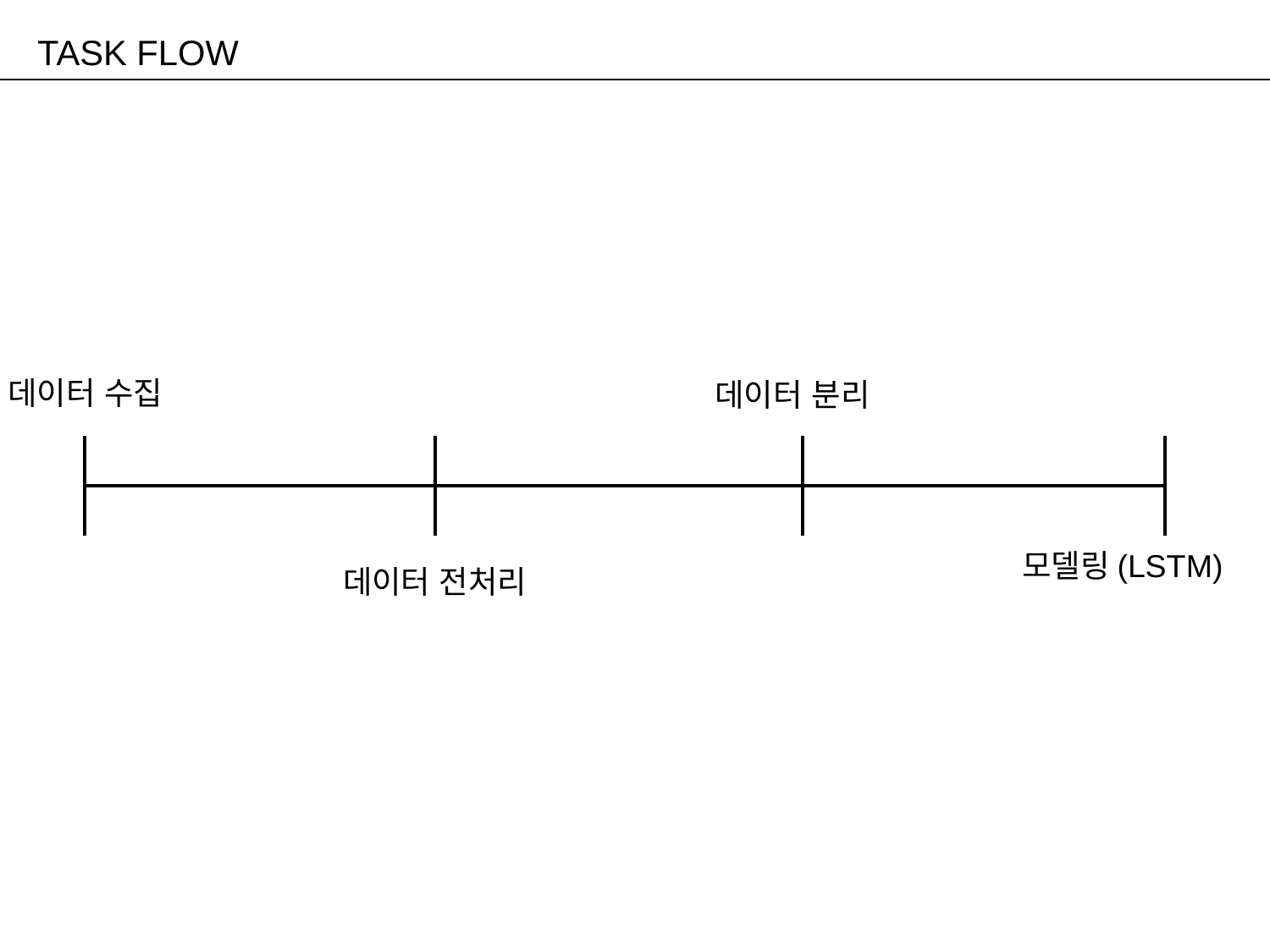

TASK FLOW
데이터 수집
데이터 분리
모델링(LSTM)
데이터 전처리